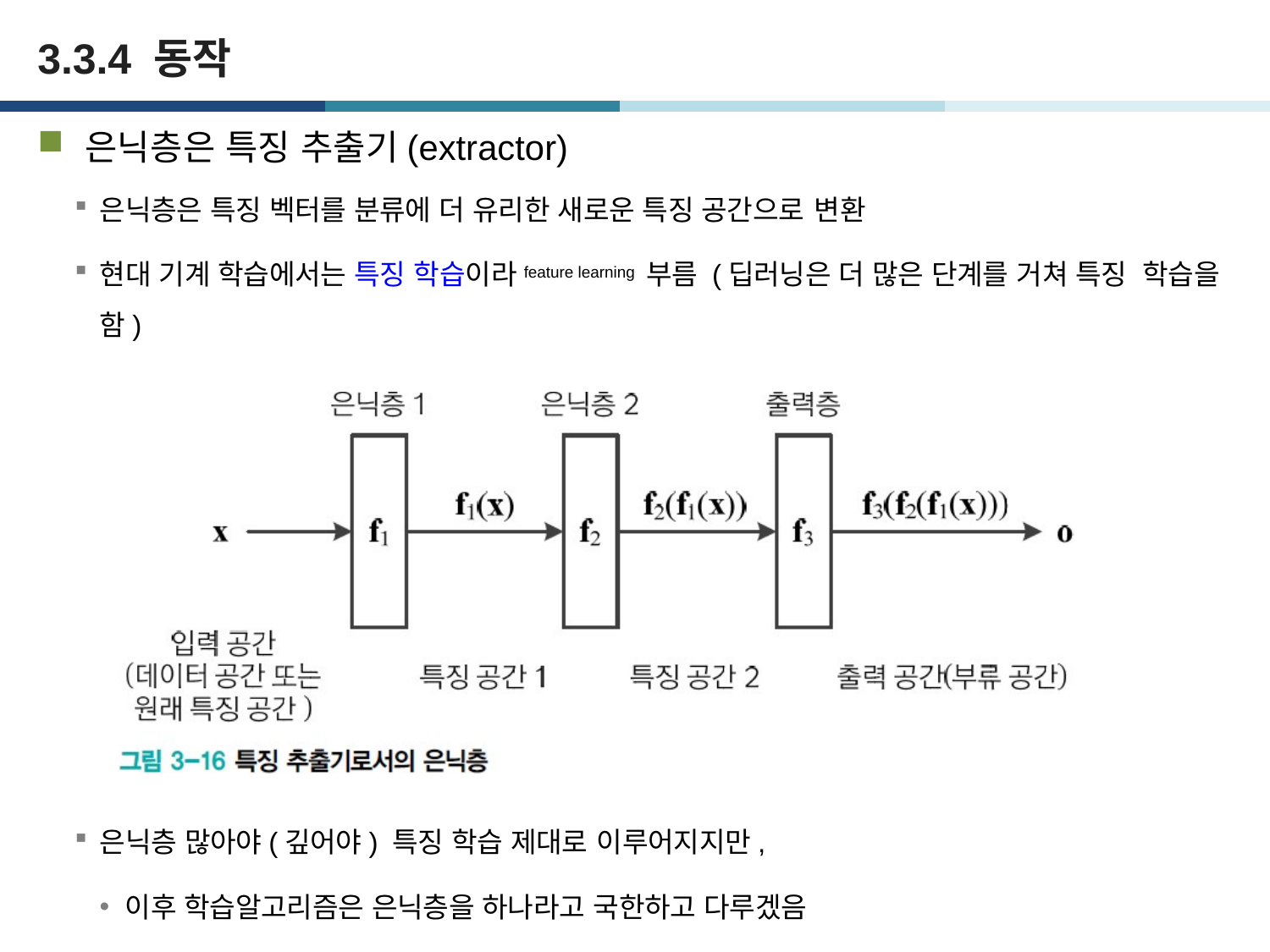

# 3.3.4 동작
은닉층은 특징 추출기(extractor)
은닉층은 특징 벡터를 분류에 더 유리한 새로운 특징 공간으로 변환
현대 기계 학습에서는 특징 학습이라feature learning 부름 (딥러닝은 더 많은 단계를 거쳐 특징  학습을 함)

은닉층 많아야(깊어야) 특징 학습 제대로 이루어지지만,
이후 학습알고리즘은 은닉층을 하나라고 국한하고 다루겠음